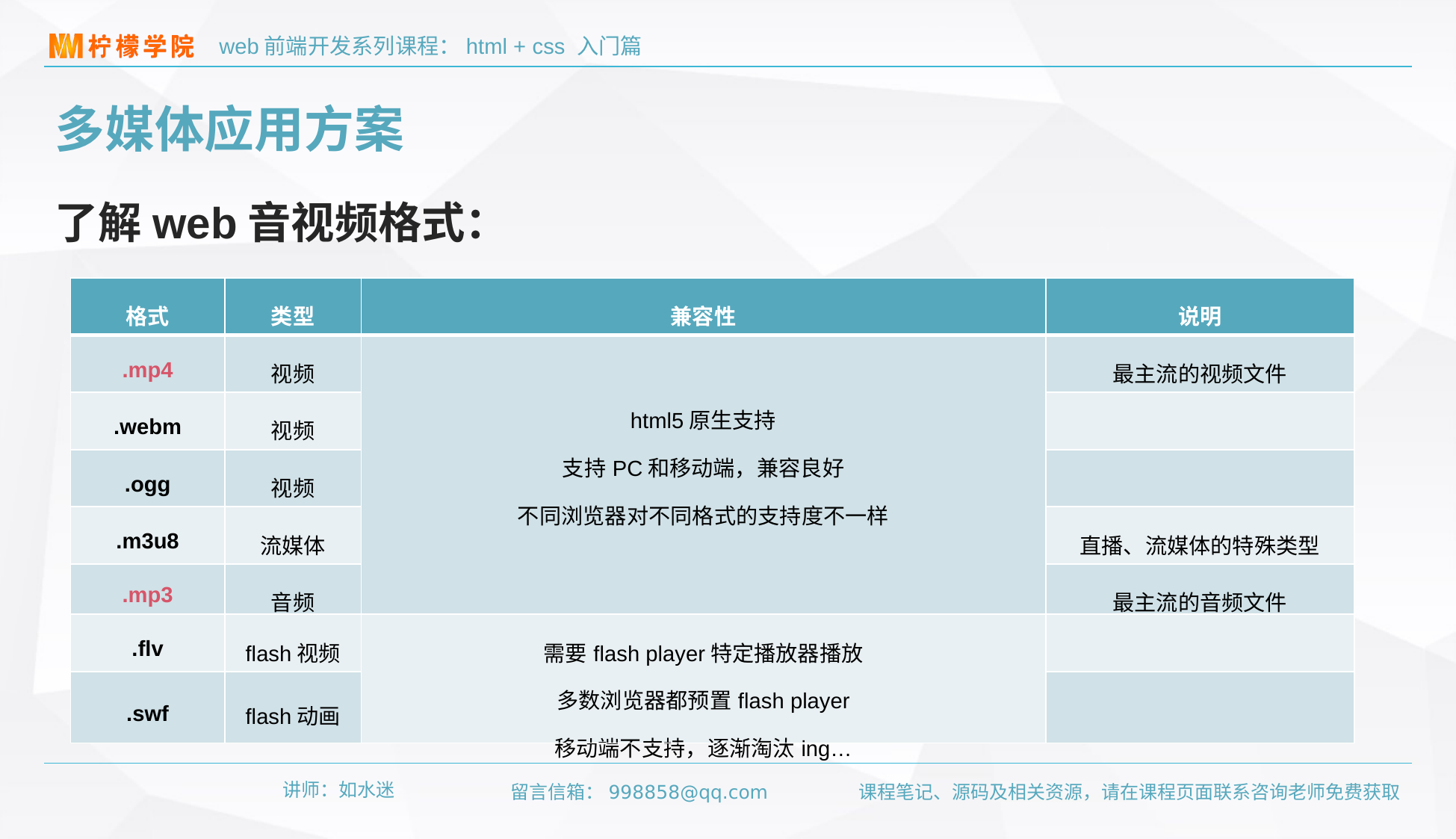

多媒体应用方案
了解web音视频格式：
| 格式 | 类型 | 兼容性 | 说明 |
| --- | --- | --- | --- |
| .mp4 | 视频 | html5原生支持 支持PC和移动端，兼容良好 不同浏览器对不同格式的支持度不一样 | 最主流的视频文件 |
| .webm | 视频 |  |  |
| .ogg | 视频 |  |  |
| .m3u8 | 流媒体 |  | 直播、流媒体的特殊类型 |
| .mp3 | 音频 |  | 最主流的音频文件 |
| .flv | flash视频 | 需要flash player特定播放器播放 多数浏览器都预置flash player 移动端不支持，逐渐淘汰ing… |  |
| .swf | flash动画 |  |  |